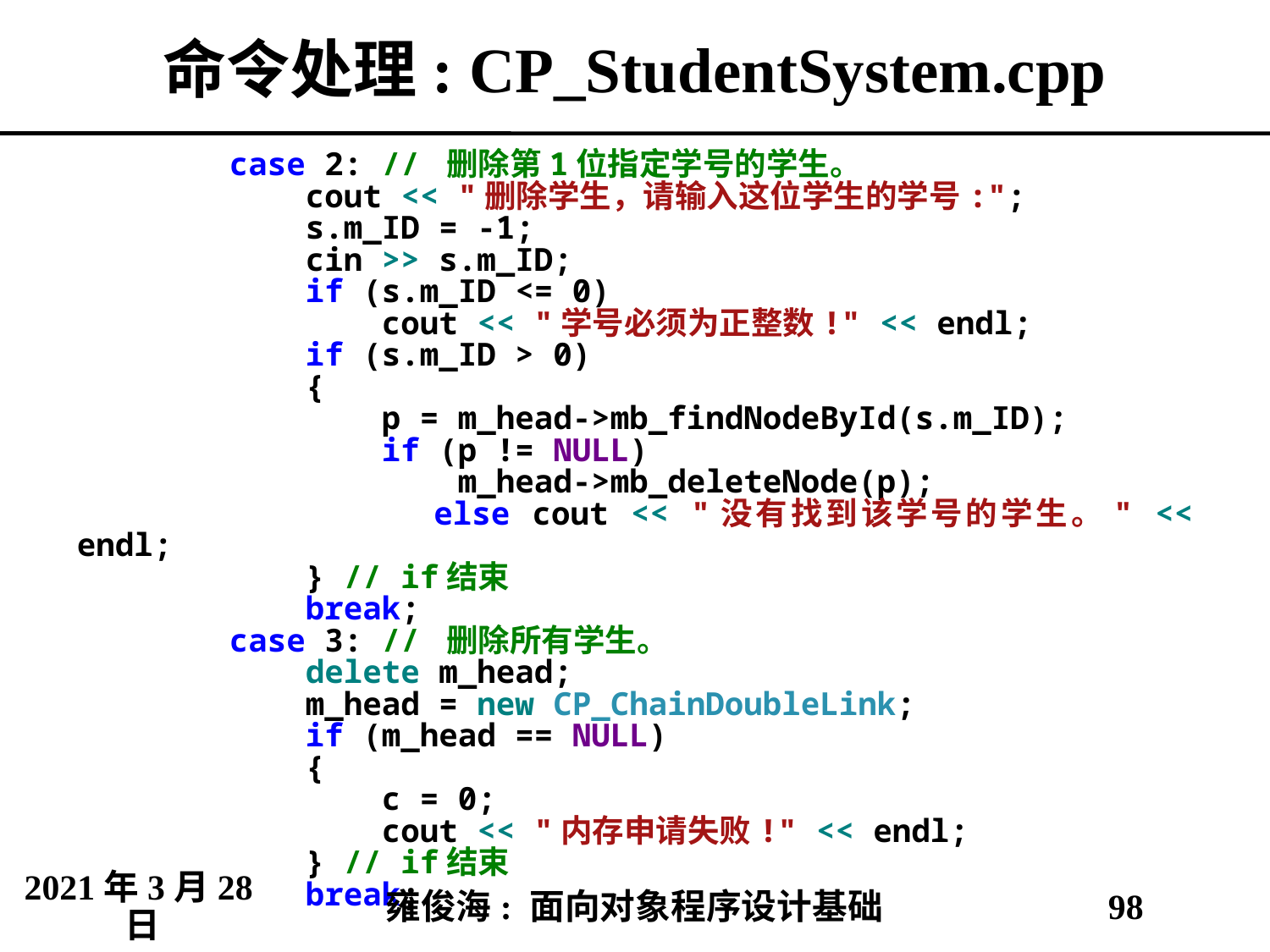

# 命令处理: CP_StudentSystem.cpp

        case 2: // 删除第1位指定学号的学生。
            cout << "删除学生，请输入这位学生的学号:";
            s.m_ID = -1;
            cin >> s.m_ID;
            if (s.m_ID <= 0)
                cout << "学号必须为正整数!" << endl;
            if (s.m_ID > 0)
            {
                p = m_head->mb_findNodeById(s.m_ID);
                if (p != NULL)
                    m_head->mb_deleteNode(p);
                else cout << "没有找到该学号的学生。" << endl;
            } // if结束
            break;
        case 3: // 删除所有学生。
            delete m_head;
            m_head = new CP_ChainDoubleLink;
            if (m_head == NULL)
            {
                c = 0;
                cout << "内存申请失败!" << endl;
            } // if结束
            break;
2021年3月28日
雍俊海: 面向对象程序设计基础
98